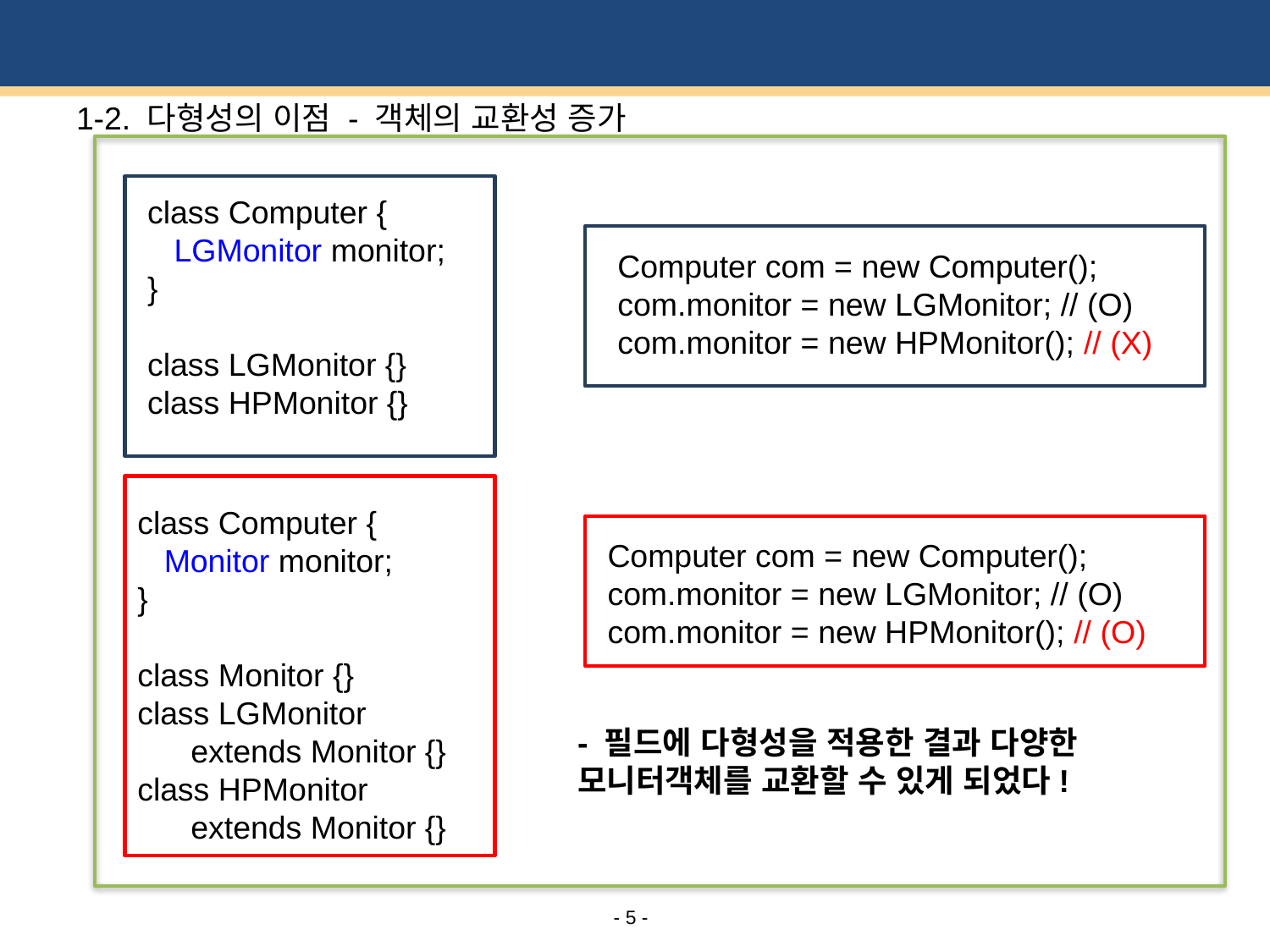

# 1-2. 다형성의 이점 - 객체의 교환성 증가

class Computer {
   LGMonitor monitor;
}

class LGMonitor {}
class HPMonitor {}

Computer com = new Computer();
com.monitor = new LGMonitor; // (O)
com.monitor = new HPMonitor(); // (X)

class Computer {
   Monitor monitor;
}

class Monitor {}
class LGMonitor
      extends Monitor {}
class HPMonitor
      extends Monitor {}

Computer com = new Computer();
com.monitor = new LGMonitor; // (O)
com.monitor = new HPMonitor(); // (O)
- 필드에 다형성을 적용한 결과 다양한 모니터객체를 교환할 수 있게 되었다!